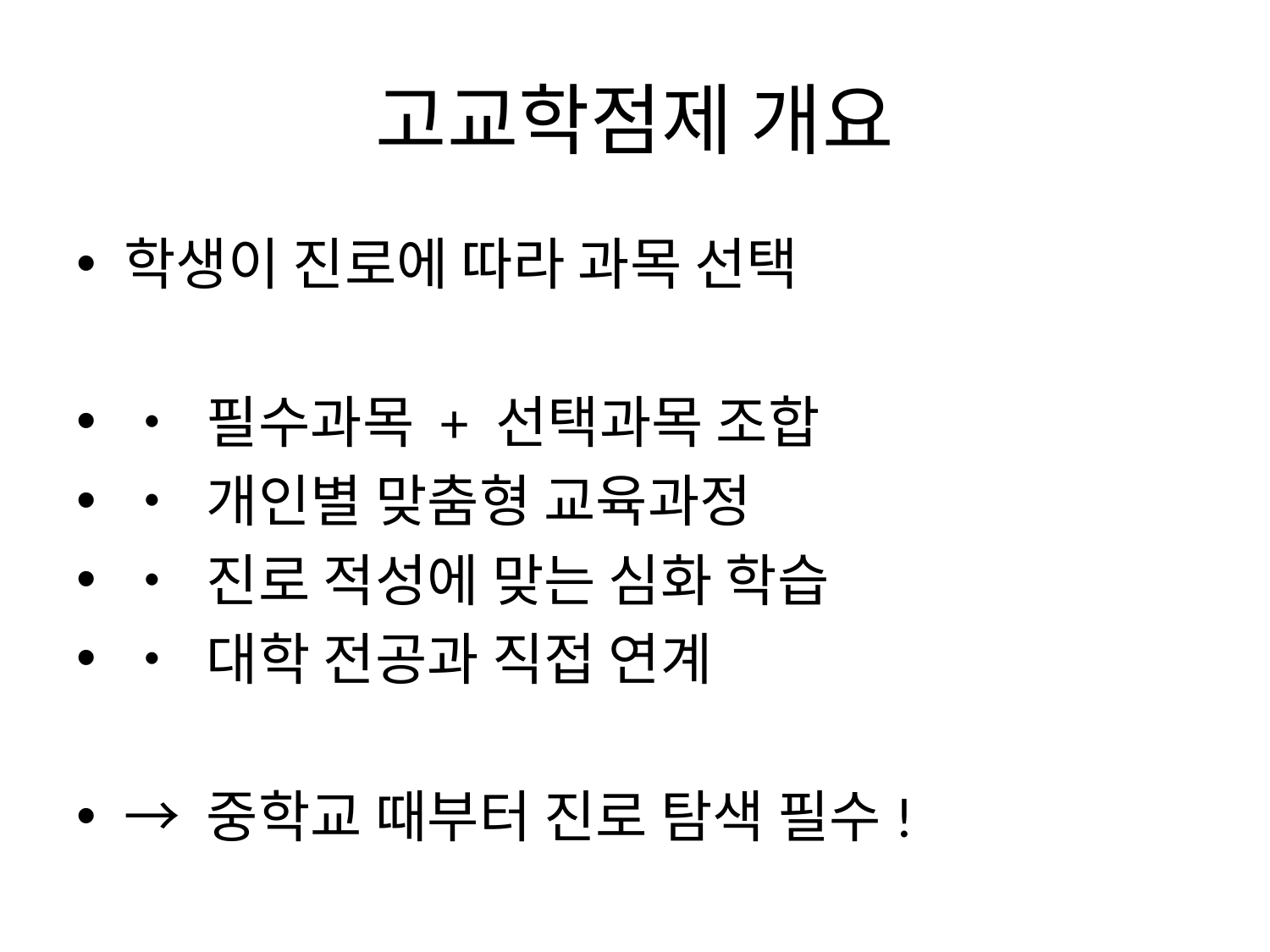

# 고교학점제 개요
학생이 진로에 따라 과목 선택

• 필수과목 + 선택과목 조합
• 개인별 맞춤형 교육과정
• 진로 적성에 맞는 심화 학습
• 대학 전공과 직접 연계

→ 중학교 때부터 진로 탐색 필수!